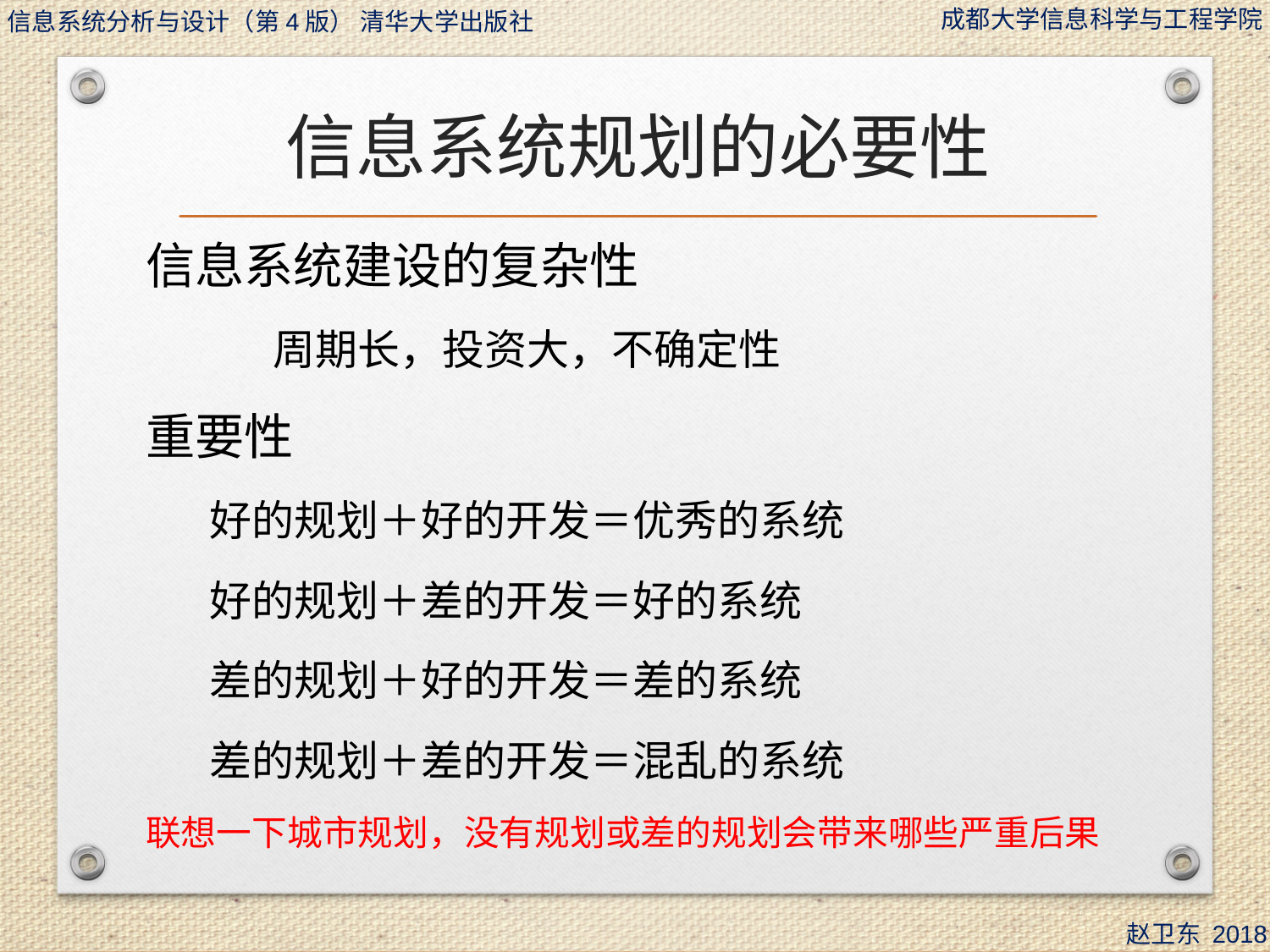

# 信息系统规划的必要性
信息系统建设的复杂性
	周期长，投资大，不确定性
重要性
好的规划＋好的开发＝优秀的系统
好的规划＋差的开发＝好的系统
差的规划＋好的开发＝差的系统
差的规划＋差的开发＝混乱的系统
联想一下城市规划，没有规划或差的规划会带来哪些严重后果